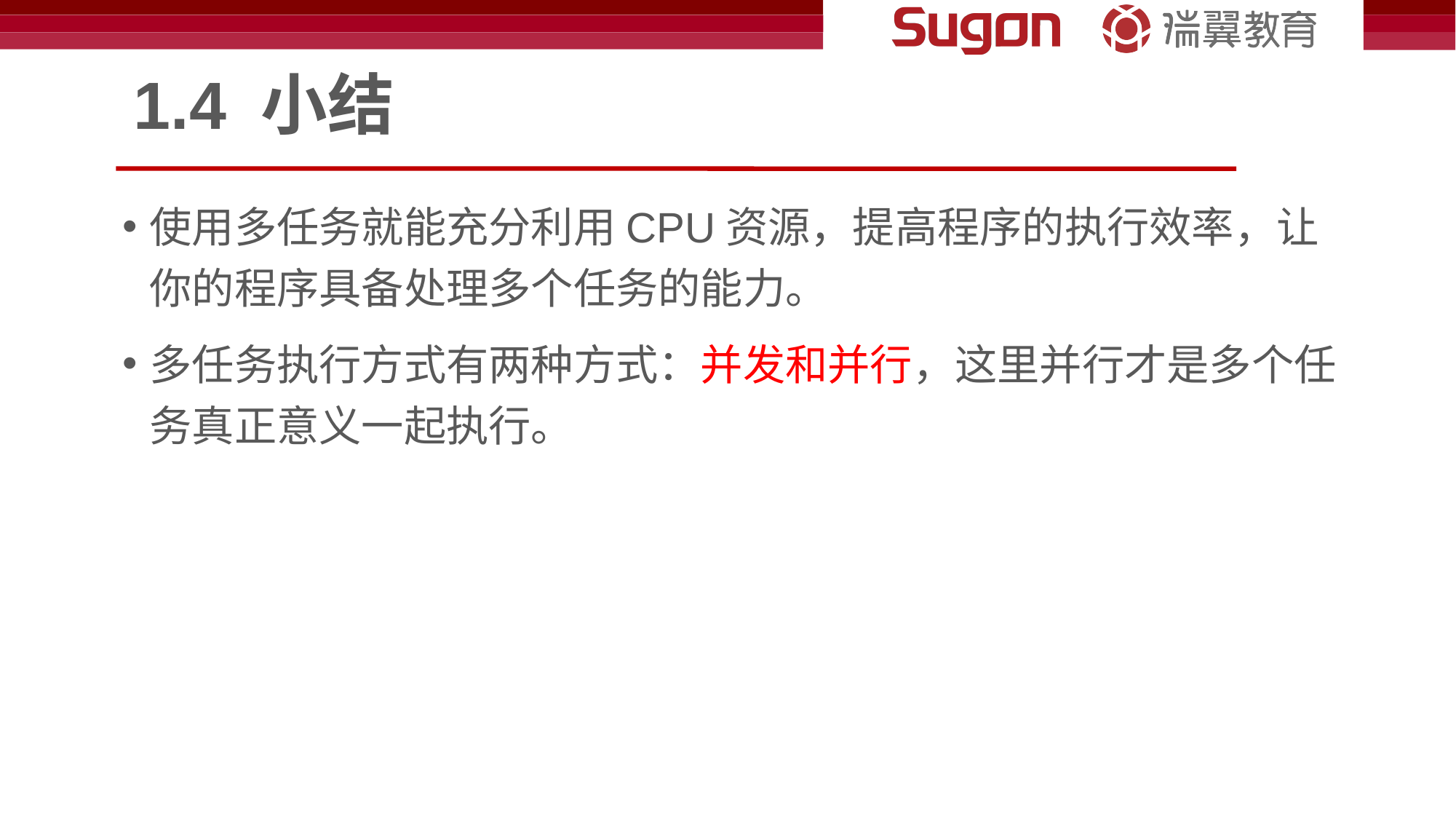

# 1.4 小结
使用多任务就能充分利用CPU资源，提高程序的执行效率，让你的程序具备处理多个任务的能力。
多任务执行方式有两种方式：并发和并行，这里并行才是多个任务真正意义一起执行。